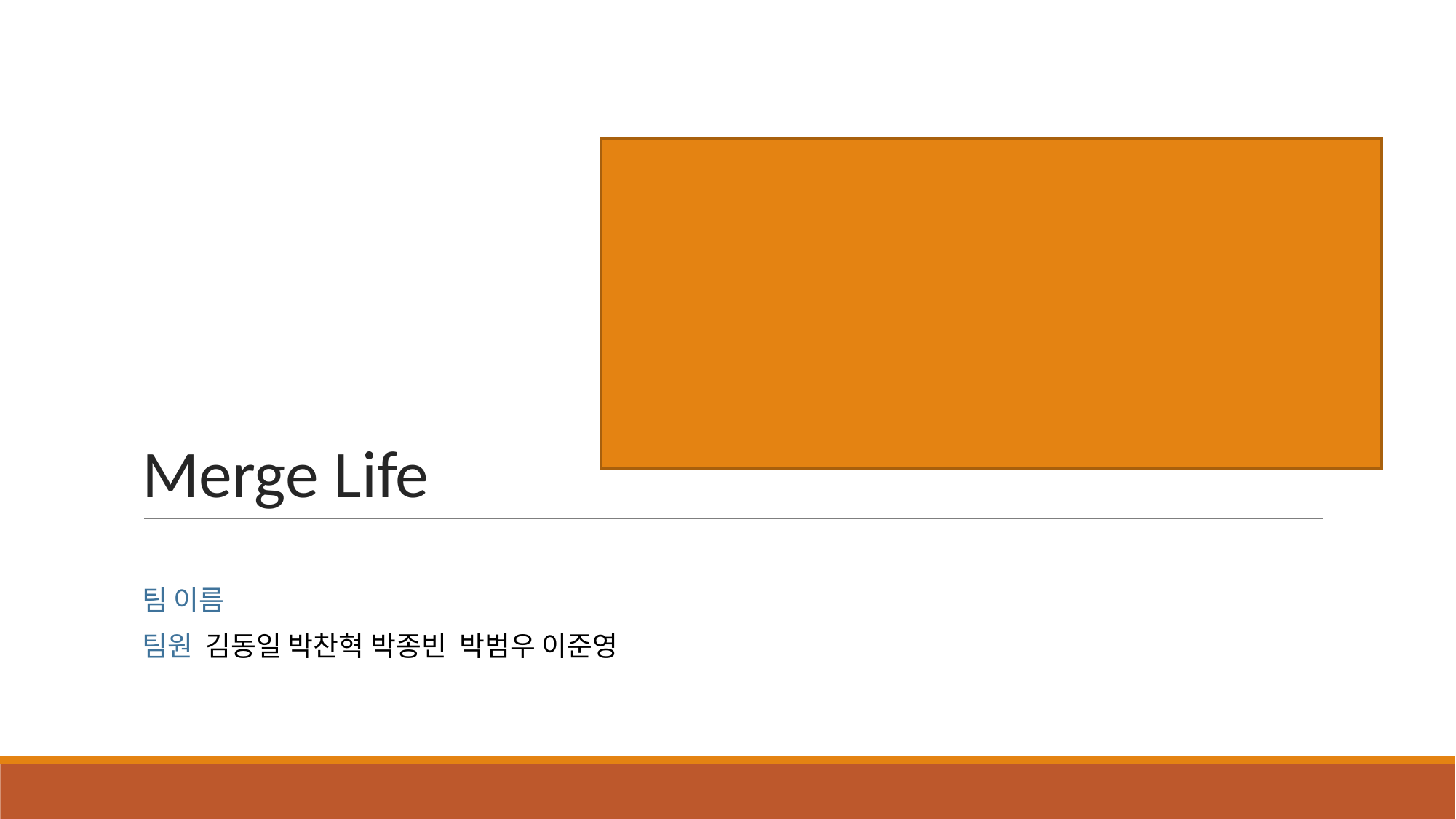

# Merge Life

팀 이름
팀원  김동일 박찬혁 박종빈  박범우 이준영